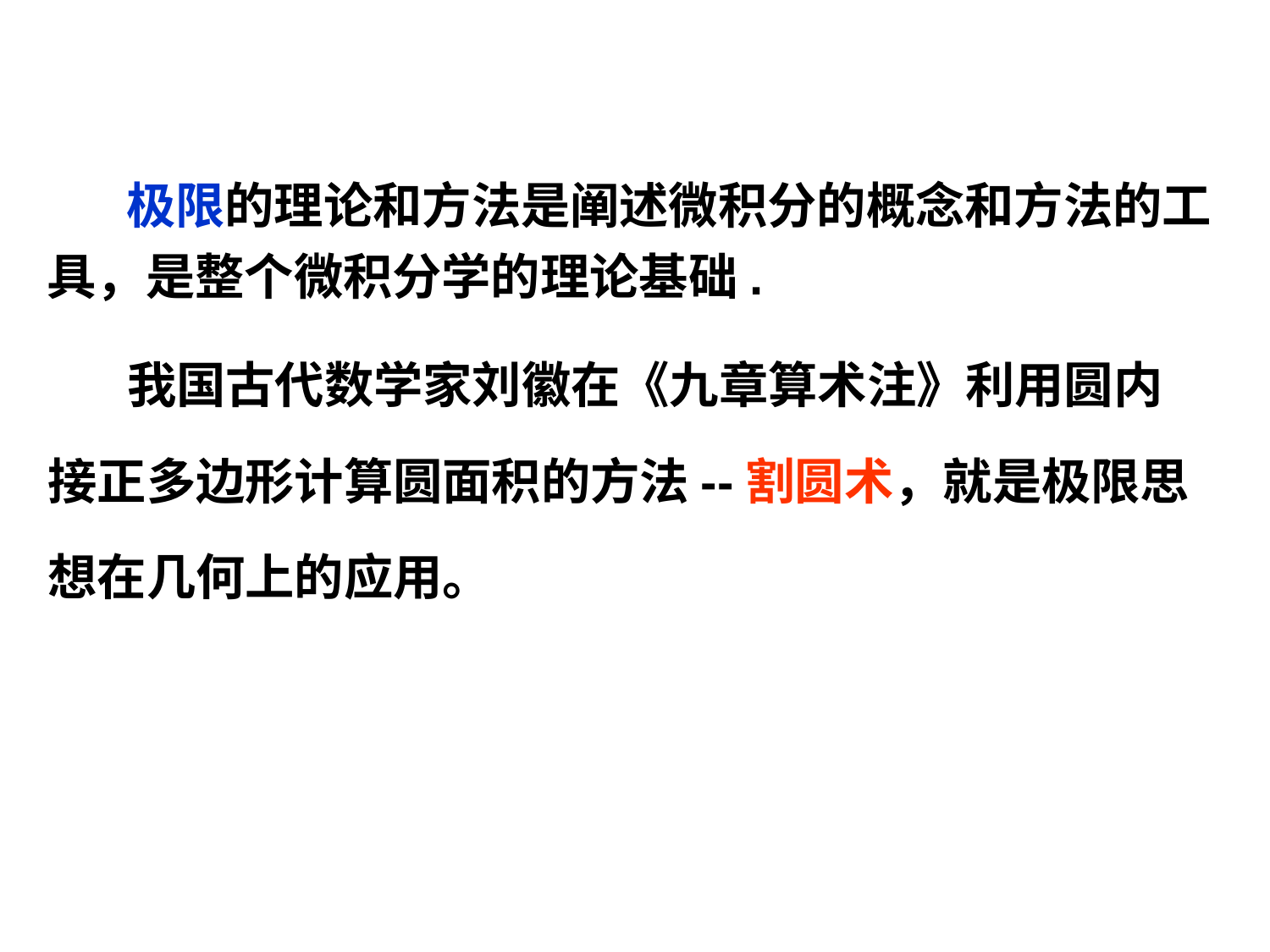

极限的理论和方法是阐述微积分的概念和方法的工具，是整个微积分学的理论基础.

      我国古代数学家刘徽在《九章算术注》利用圆内
接正多边形计算圆面积的方法--割圆术，就是极限思
想在几何上的应用。